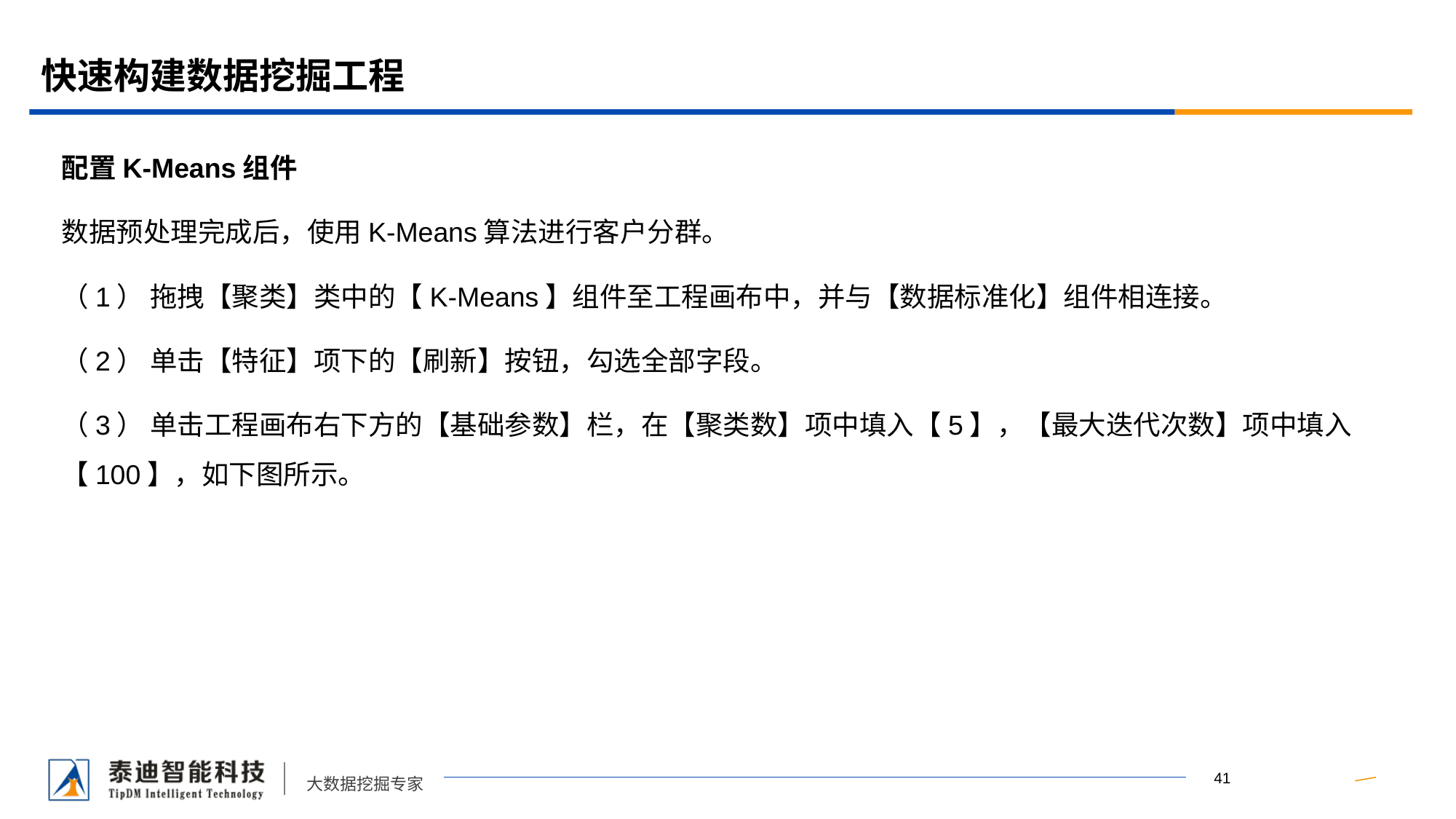

# 快速构建数据挖掘工程
配置K-Means组件
数据预处理完成后，使用K-Means算法进行客户分群。
（1） 拖拽【聚类】类中的【K-Means】组件至工程画布中，并与【数据标准化】组件相连接。
（2） 单击【特征】项下的【刷新】按钮，勾选全部字段。
（3） 单击工程画布右下方的【基础参数】栏，在【聚类数】项中填入【5】，【最大迭代次数】项中填入【100】，如下图所示。